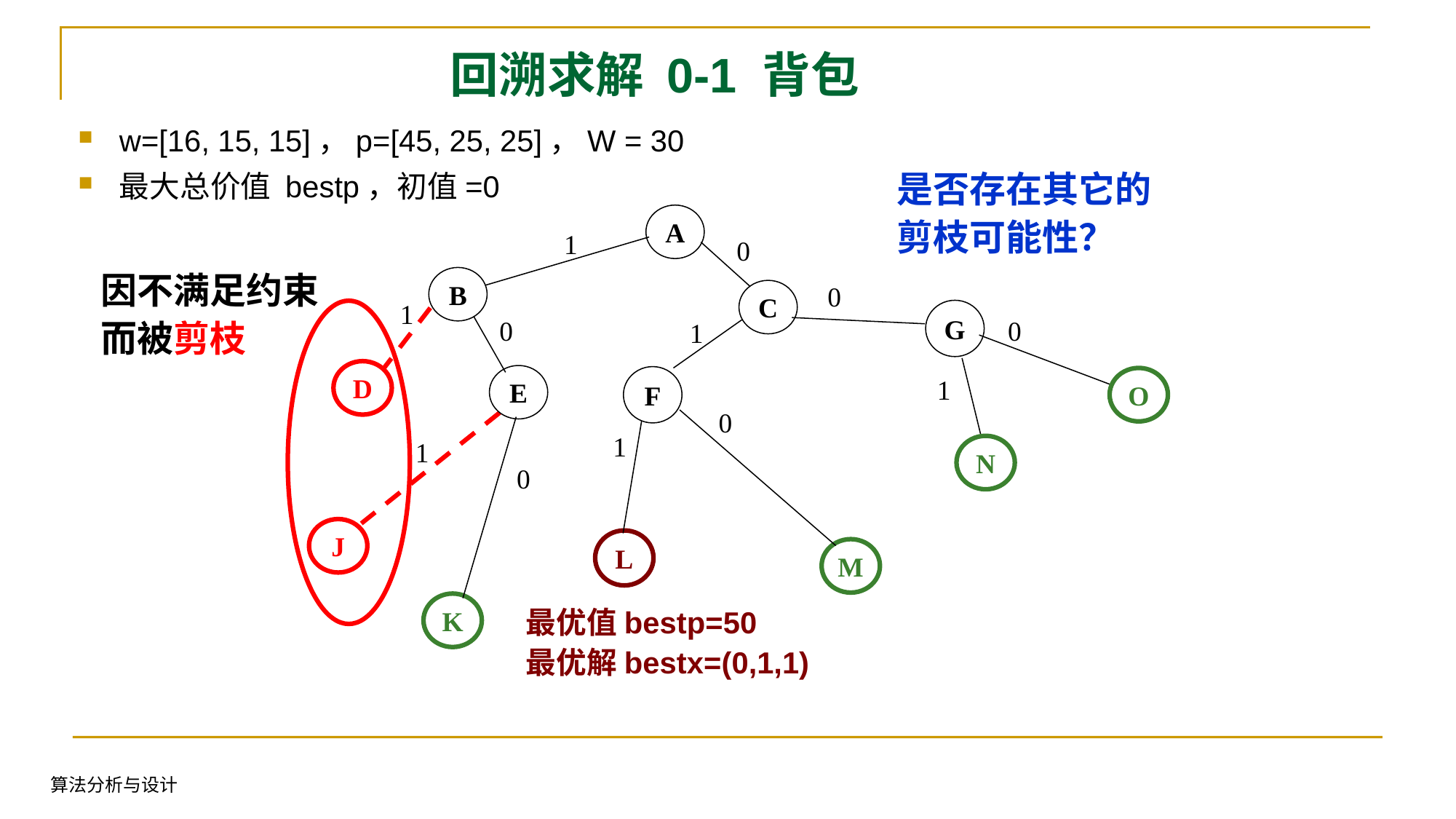

回溯求解 0-1 背包
w=[16, 15, 15]，p=[45, 25, 25]，W = 30
最大总价值 bestp，初值=0
是否存在其它的剪枝可能性？
A
1

B
0

C
因不满足约束而被剪枝
0
G

1

D

0

O
0

E
1

F

1
N
0

M

1
L

1
J

0
K
最优值bestp=50
最优解bestx=(0,1,1)
算法分析与设计